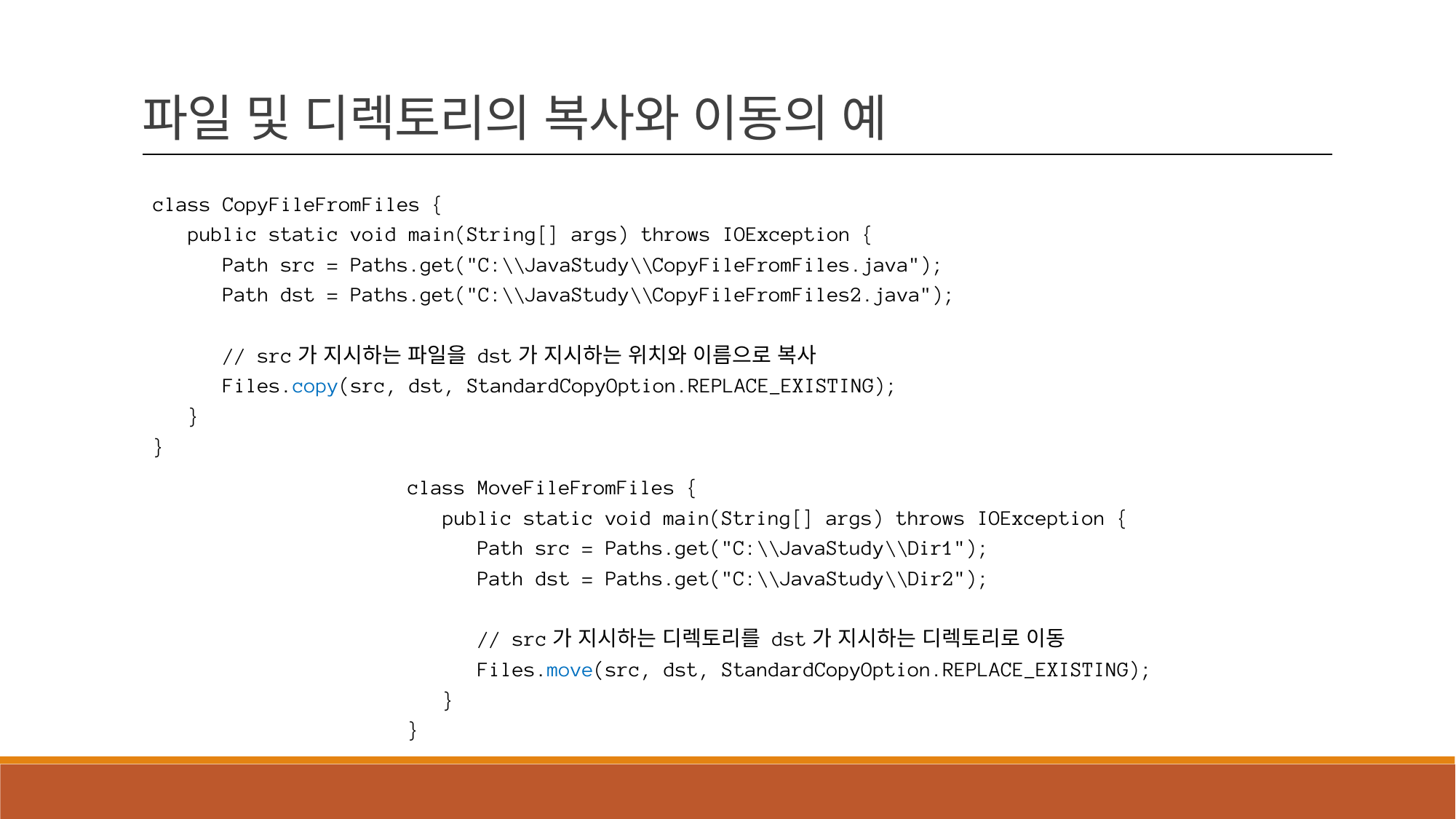

파일 및 디렉토리의 복사와 이동의 예
class CopyFileFromFiles {
   public static void main(String[] args) throws IOException {
      Path src = Paths.get("C:\\JavaStudy\\CopyFileFromFiles.java");
      Path dst = Paths.get("C:\\JavaStudy\\CopyFileFromFiles2.java");

      // src가 지시하는 파일을 dst가 지시하는 위치와 이름으로 복사
      Files.copy(src, dst, StandardCopyOption.REPLACE_EXISTING);
   }
}
class MoveFileFromFiles {
   public static void main(String[] args) throws IOException {
      Path src = Paths.get("C:\\JavaStudy\\Dir1");
      Path dst = Paths.get("C:\\JavaStudy\\Dir2");

      // src가 지시하는 디렉토리를 dst가 지시하는 디렉토리로 이동
      Files.move(src, dst, StandardCopyOption.REPLACE_EXISTING);
   }
}